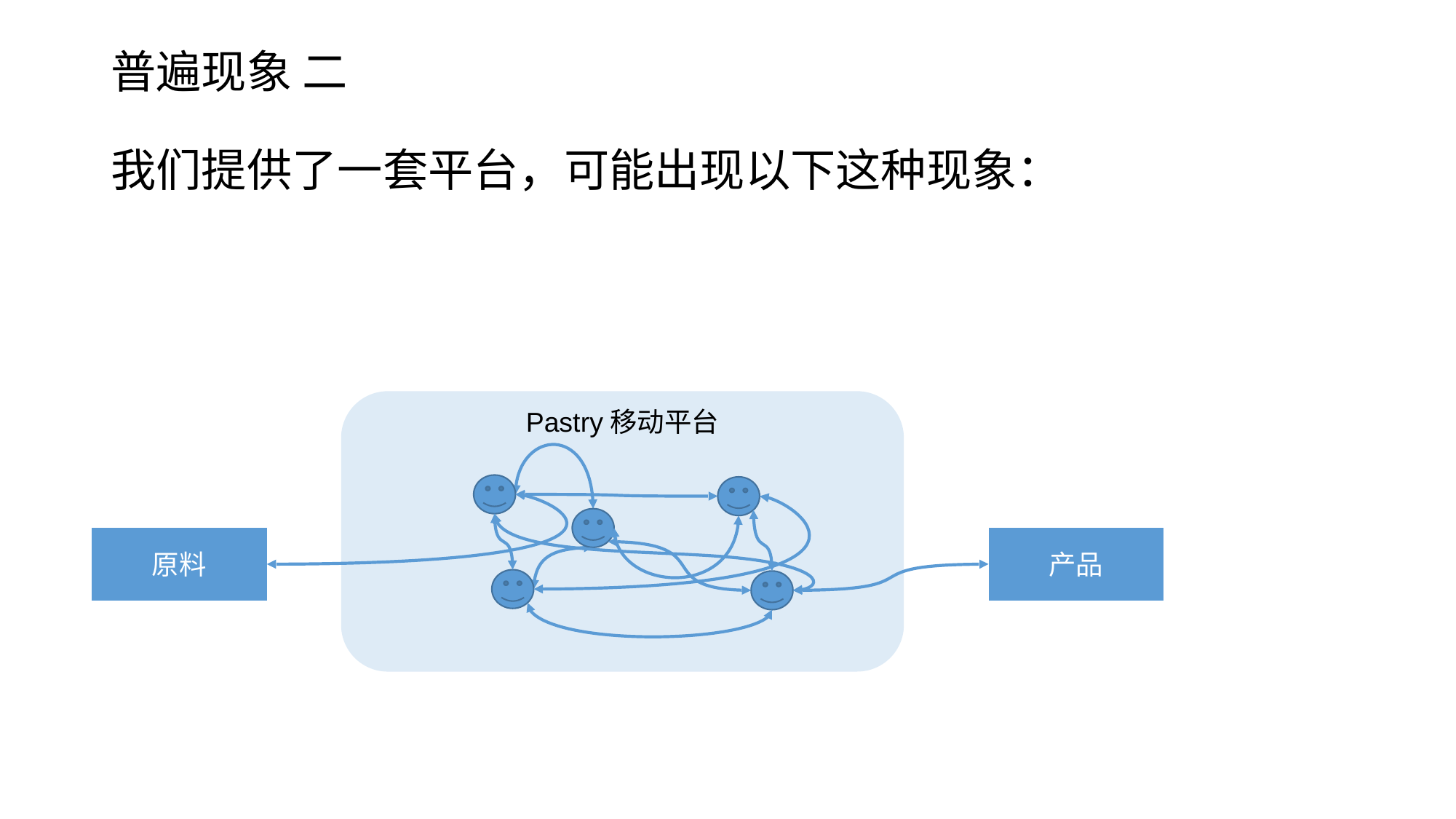

# 普遍现象 二 我们提供了一套平台，可能出现以下这种现象：
Pastry移动平台

原料
产品